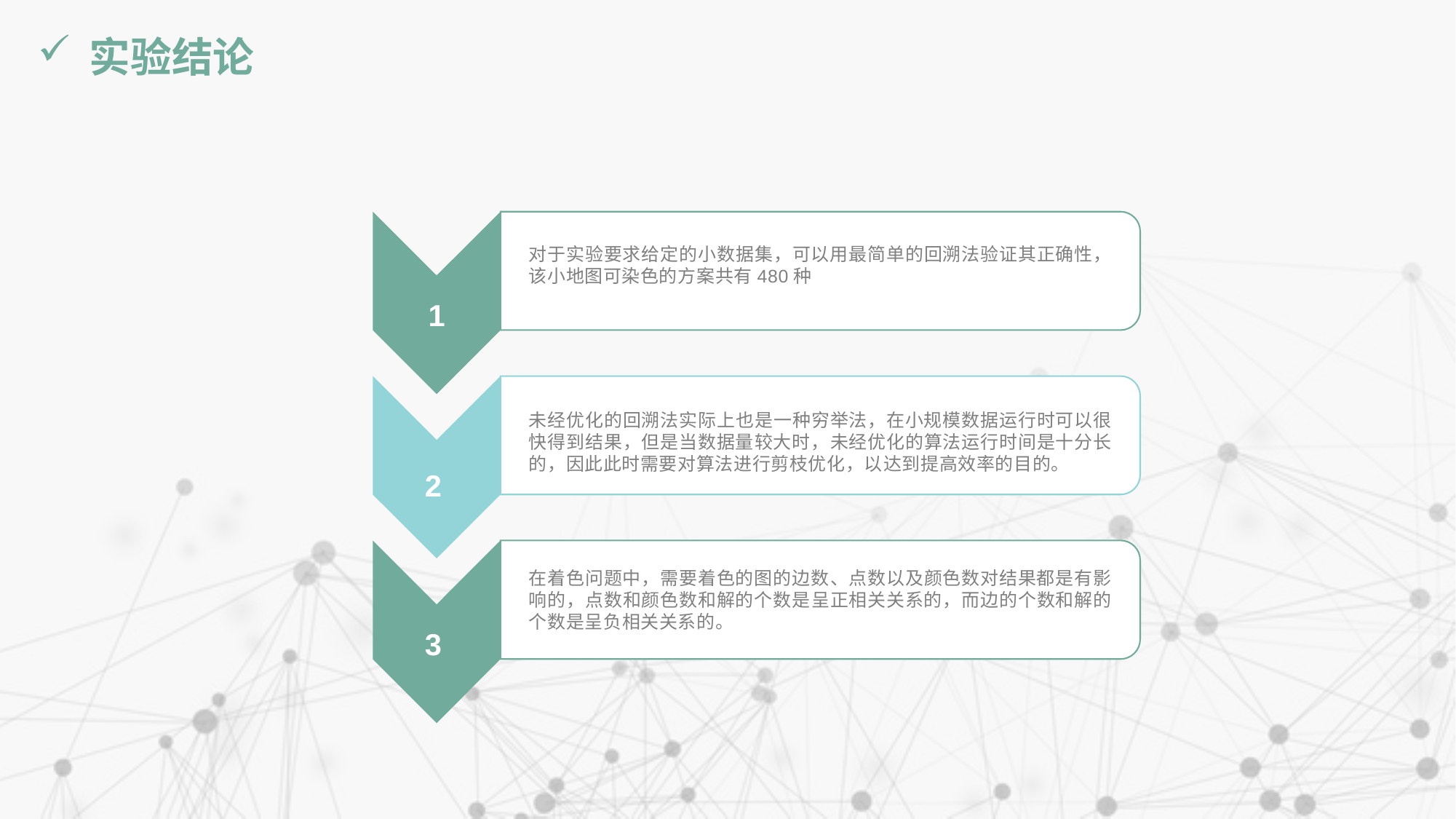

# 实验结论

对于实验要求给定的小数据集，可以用最简单的回溯法验证其正确性，该小地图可染色的方案共有480种

1

  2

未经优化的回溯法实际上也是一种穷举法，在小规模数据运行时可以很快得到结果，但是当数据量较大时，未经优化的算法运行时间是十分长的，因此此时需要对算法进行剪枝优化，以达到提高效率的目的。

  3

在着色问题中，需要着色的图的边数、点数以及颜色数对结果都是有影响的，点数和颜色数和解的个数是呈正相关关系的，而边的个数和解的个数是呈负相关关系的。